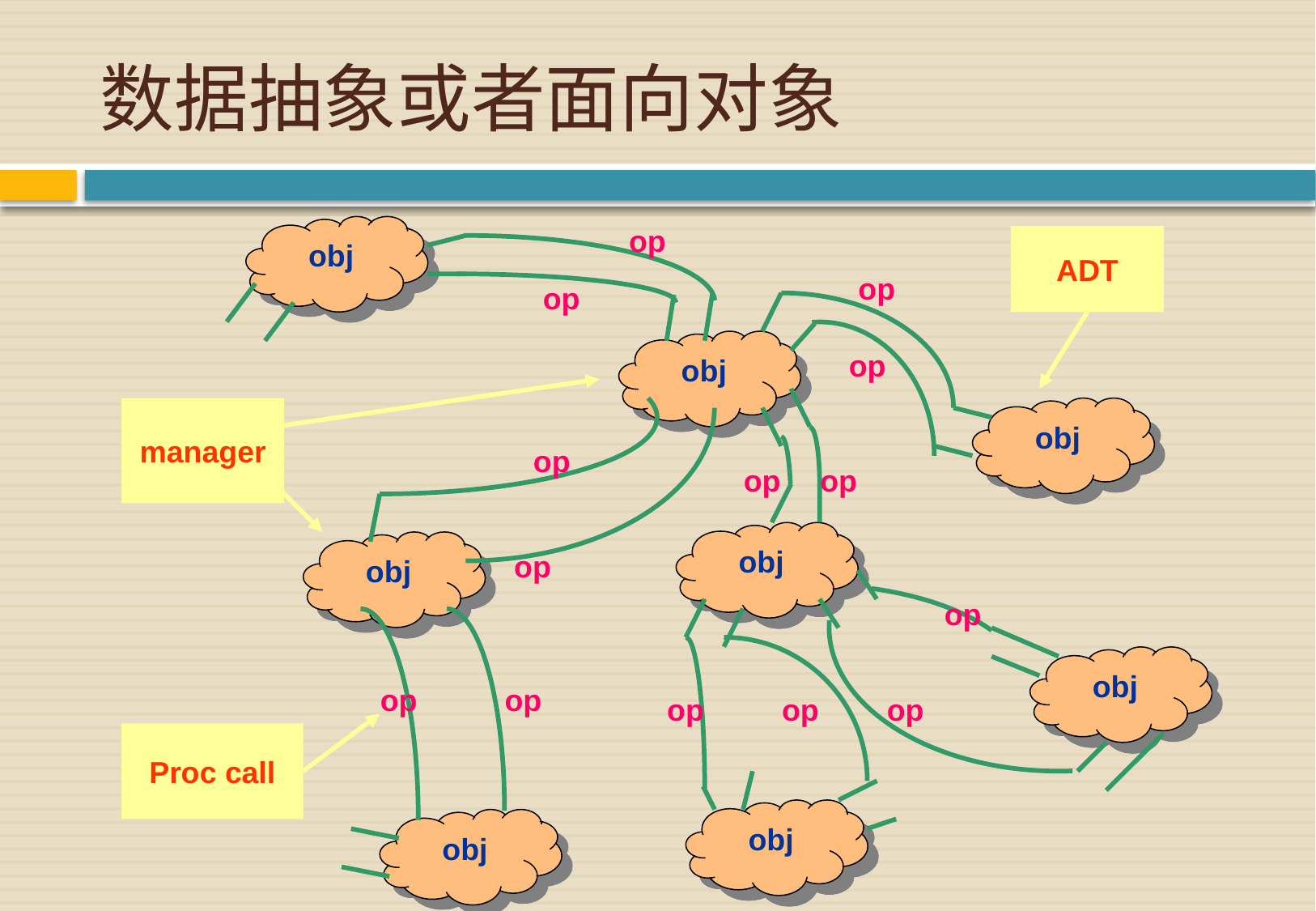

# 数据抽象或者面向对象
op
   obj
ADT

op
op

   obj
op

manager

   obj

op

op
op

   obj
   obj
op

op

   obj

op
op
op
op
op

Proc call

   obj
   obj